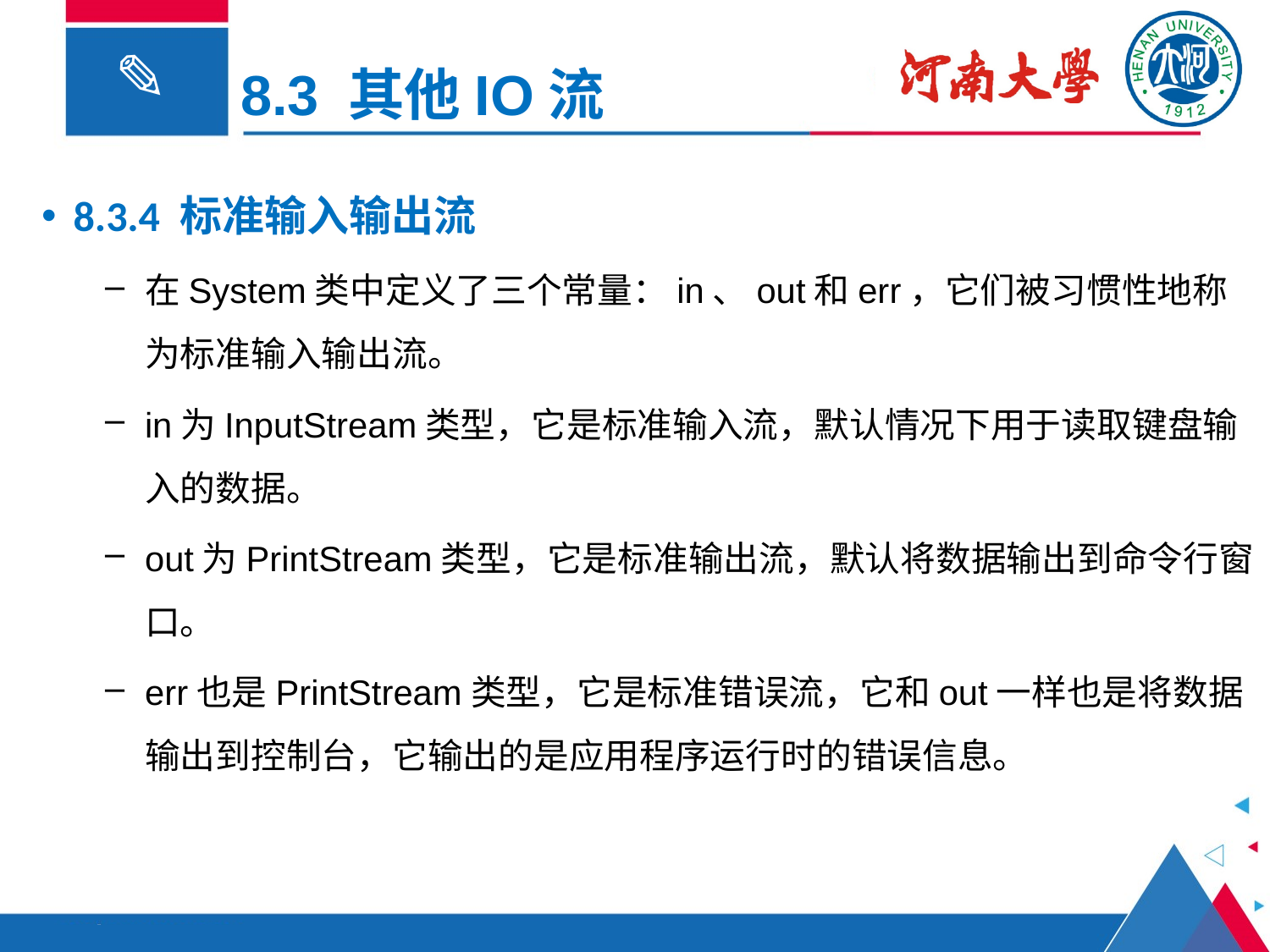

8.3 其他IO流
8.3.4 标准输入输出流
在System类中定义了三个常量：in、out和err，它们被习惯性地称为标准输入输出流。
in为InputStream类型，它是标准输入流，默认情况下用于读取键盘输入的数据。
out为PrintStream类型，它是标准输出流，默认将数据输出到命令行窗口。
err也是PrintStream类型，它是标准错误流，它和out一样也是将数据输出到控制台，它输出的是应用程序运行时的错误信息。